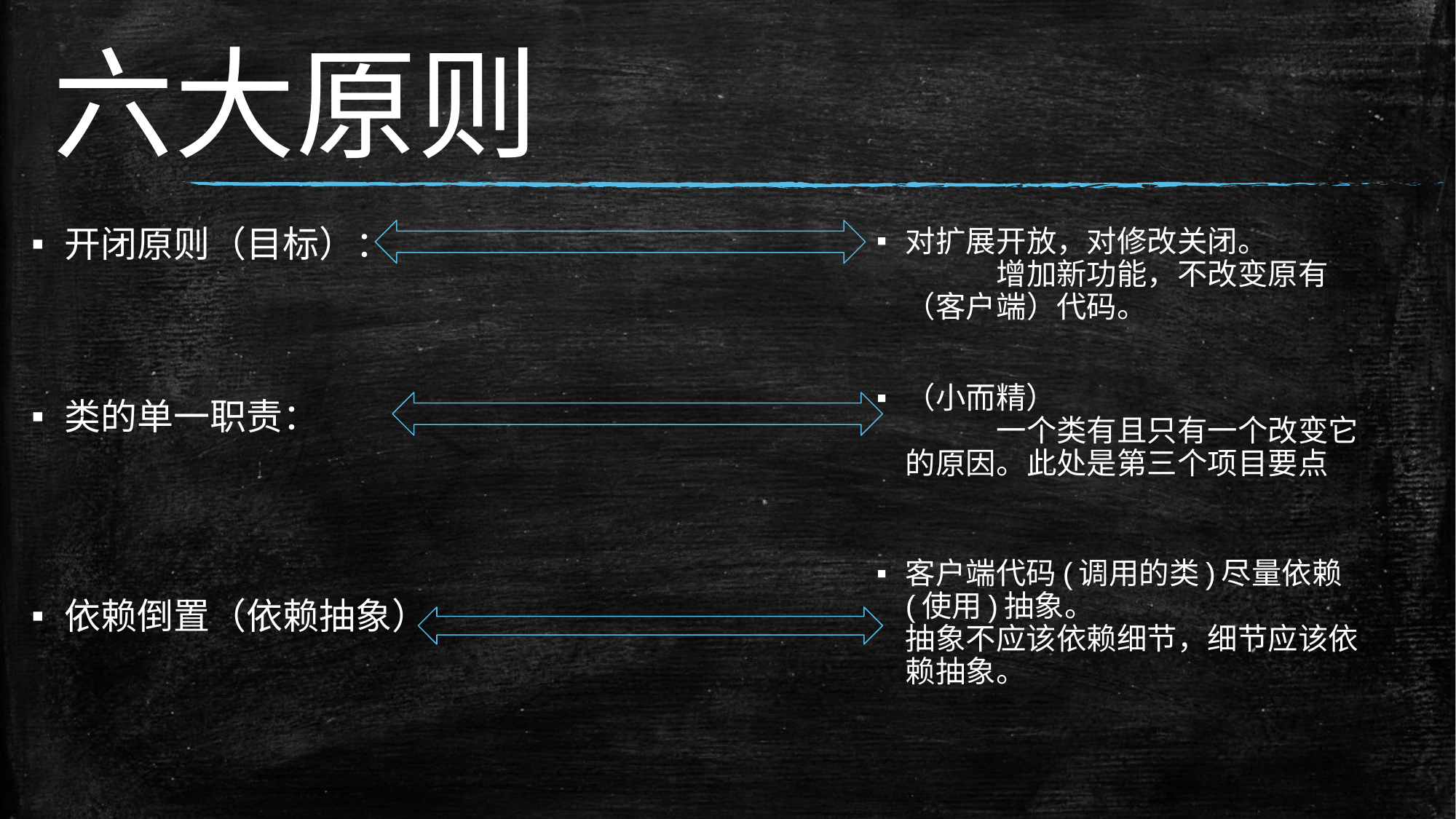

六大原则
开闭原则（目标）：

类的单一职责：

依赖倒置（依赖抽象）

对扩展开放，对修改关闭。
		增加新功能，不改变原有（客户端）代码。
（小而精）
     		一个类有且只有一个改变它的原因。此处是第三个项目要点

客户端代码(调用的类)尽量依赖(使用)抽象。
抽象不应该依赖细节，细节应该依赖抽象。